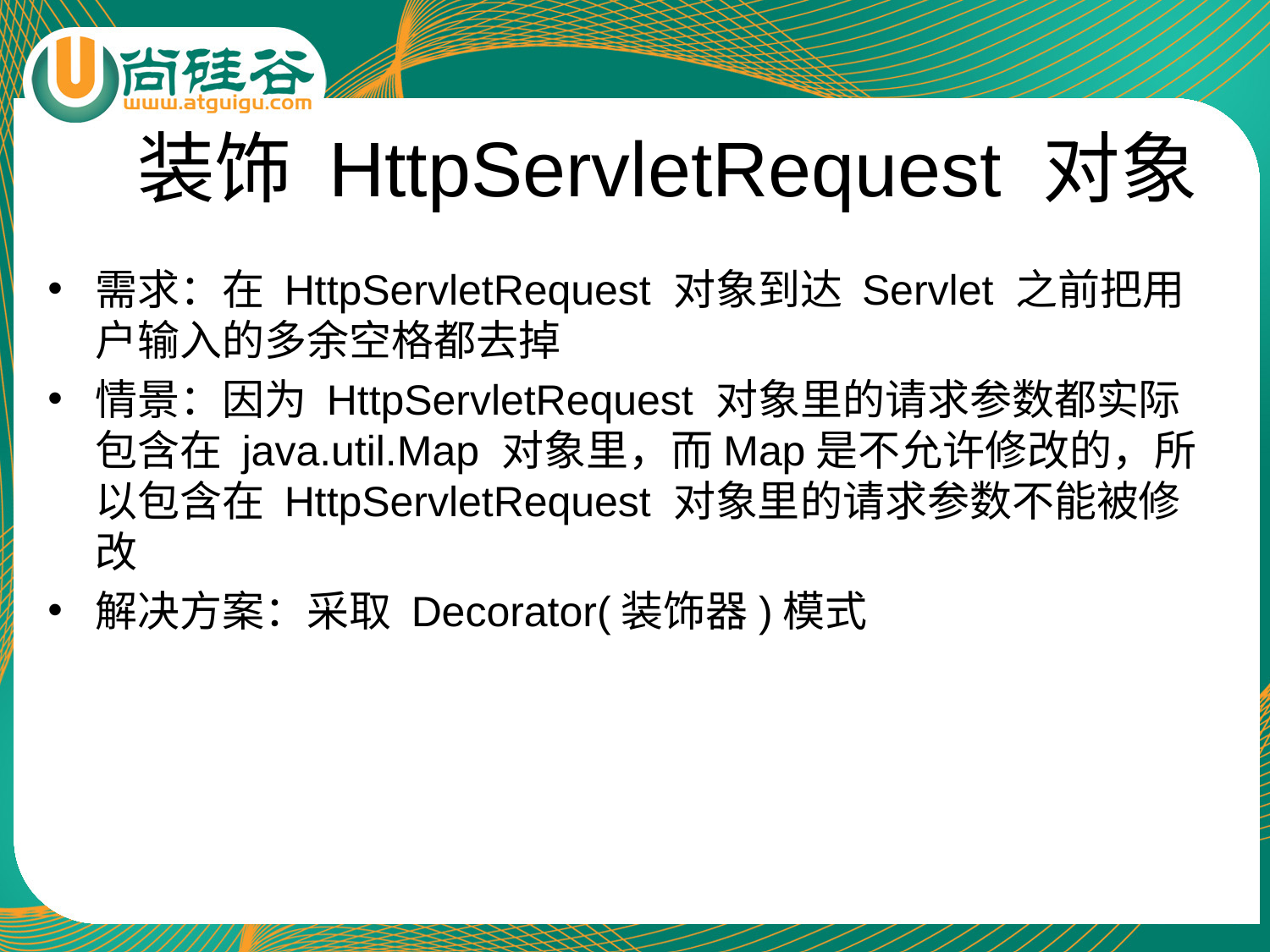

# 装饰 HttpServletRequest 对象
需求：在 HttpServletRequest 对象到达 Servlet 之前把用户输入的多余空格都去掉
情景：因为 HttpServletRequest 对象里的请求参数都实际包含在 java.util.Map 对象里，而Map是不允许修改的，所以包含在 HttpServletRequest 对象里的请求参数不能被修改
解决方案：采取 Decorator(装饰器)模式